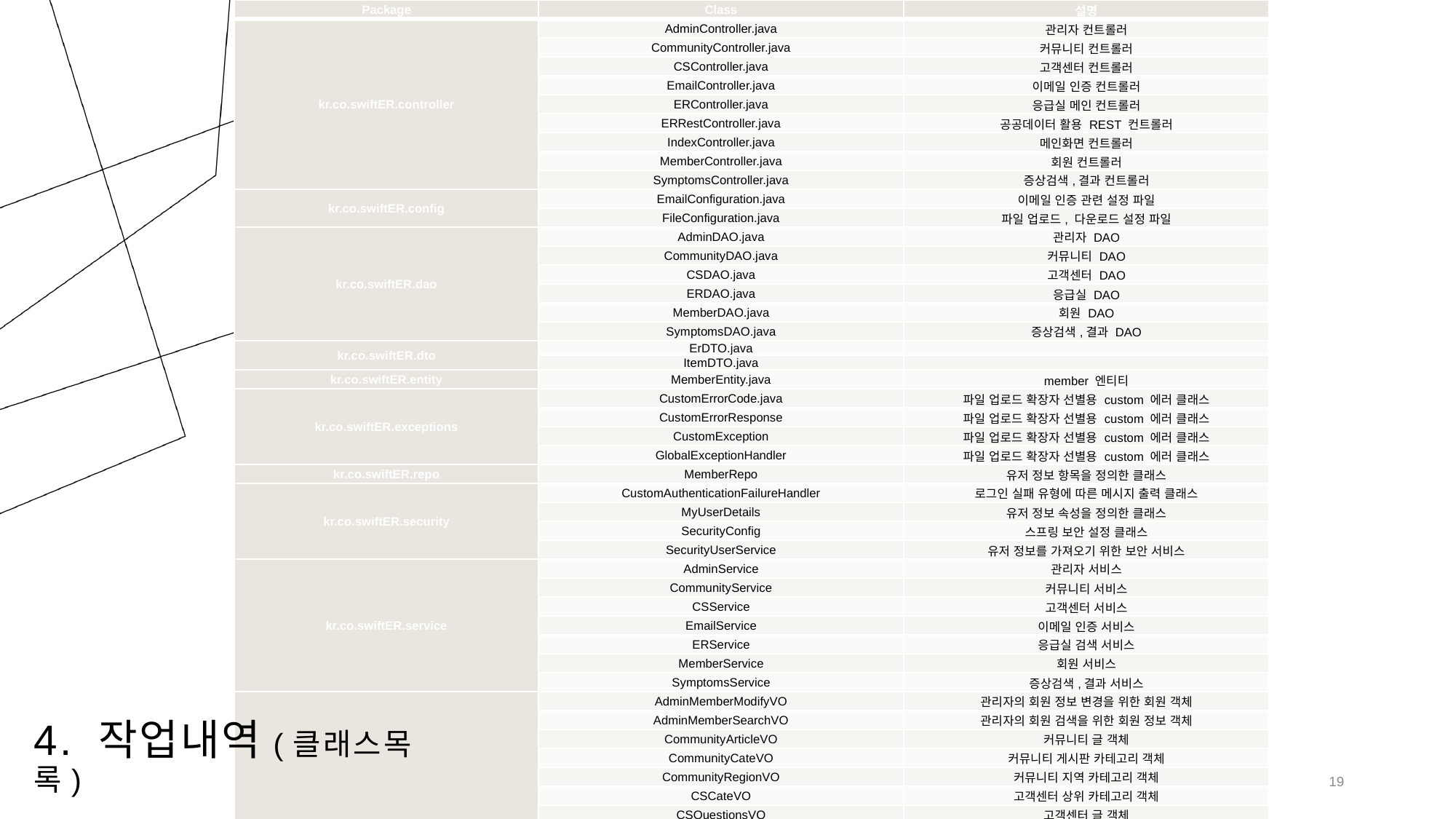

| Package | Class | 설명 |
| --- | --- | --- |
| kr.co.swiftER.controller | AdminController.java | 관리자 컨트롤러 |
|  | CommunityController.java | 커뮤니티 컨트롤러 |
|  | CSController.java | 고객센터 컨트롤러 |
|  | EmailController.java | 이메일 인증 컨트롤러 |
|  | ERController.java | 응급실 메인 컨트롤러 |
|  | ERRestController.java | 공공데이터 활용 REST 컨트롤러 |
|  | IndexController.java | 메인화면 컨트롤러 |
|  | MemberController.java | 회원 컨트롤러 |
|  | SymptomsController.java | 증상검색,결과 컨트롤러 |
| kr.co.swiftER.config | EmailConfiguration.java | 이메일 인증 관련 설정 파일 |
|  | FileConfiguration.java | 파일 업로드, 다운로드 설정 파일 |
| kr.co.swiftER.dao | AdminDAO.java | 관리자 DAO |
|  | CommunityDAO.java | 커뮤니티 DAO |
|  | CSDAO.java | 고객센터 DAO |
|  | ERDAO.java | 응급실 DAO |
|  | MemberDAO.java | 회원 DAO |
|  | SymptomsDAO.java | 증상검색,결과 DAO |
| kr.co.swiftER.dto | ErDTO.java |  |
|  | ItemDTO.java |  |
| kr.co.swiftER.entity | MemberEntity.java | member 엔티티 |
| kr.co.swiftER.exceptions | CustomErrorCode.java | 파일 업로드 확장자 선별용 custom 에러 클래스 |
|  | CustomErrorResponse | 파일 업로드 확장자 선별용 custom 에러 클래스 |
|  | CustomException | 파일 업로드 확장자 선별용 custom 에러 클래스 |
|  | GlobalExceptionHandler | 파일 업로드 확장자 선별용 custom 에러 클래스 |
| kr.co.swiftER.repo | MemberRepo | 유저 정보 항목을 정의한 클래스 |
| kr.co.swiftER.security | CustomAuthenticationFailureHandler | 로그인 실패 유형에 따른 메시지 출력 클래스 |
|  | MyUserDetails | 유저 정보 속성을 정의한 클래스 |
|  | SecurityConfig | 스프링 보안 설정 클래스 |
|  | SecurityUserService | 유저 정보를 가져오기 위한 보안 서비스 |
| kr.co.swiftER.service | AdminService | 관리자 서비스 |
|  | CommunityService | 커뮤니티 서비스 |
|  | CSService | 고객센터 서비스 |
|  | EmailService | 이메일 인증 서비스 |
|  | ERService | 응급실 검색 서비스 |
|  | MemberService | 회원 서비스 |
|  | SymptomsService | 증상검색,결과 서비스 |
| kr.co.swiftER.vo | AdminMemberModifyVO | 관리자의 회원 정보 변경을 위한 회원 객체 |
|  | AdminMemberSearchVO | 관리자의 회원 검색을 위한 회원 정보 객체 |
|  | CommunityArticleVO | 커뮤니티 글 객체 |
|  | CommunityCateVO | 커뮤니티 게시판 카테고리 객체 |
|  | CommunityRegionVO | 커뮤니티 지역 카테고리 객체 |
|  | CSCateVO | 고객센터 상위 카테고리 객체 |
|  | CSQuestionsVO | 고객센터 글 객체 |
|  | CSSubcateVO | 고객센터 하위 카테고리 객체 |
|  | ERCateVO | 응급실 1차 지역 객체 |
|  | ERReviewVO | 응급실 병원 리뷰 객체 |
|  | ERSubcateVO | 응급실 2차 지역 객체 |
|  | FileDoctorVO | 의사 면허증 사진 파일 객체 |
|  | FileVO | 파일 업로드/다운로드용 객체 |
|  | MemberDoctorVO | 의사 회원 데이터 객체 |
|  | MemberTermsVO | 회원 약관 데이터 객체 |
|  | MemberVO | 회원 데이터 객체 |
|  | SymptomsCateVO | 증상검색 대분류 데이터 객체 |
|  | SymptomsIllnessesVO | 질병 관련과 데이터 객체 |
|  | SymptomsSubcateVO | 증상검색 소분류 데이터 객체 |
|  | SymptomsSymptomsVO | 증상검색 질병 데이터 객체 |
 [j1]
# 4. 작업내역(클래스목록)
19